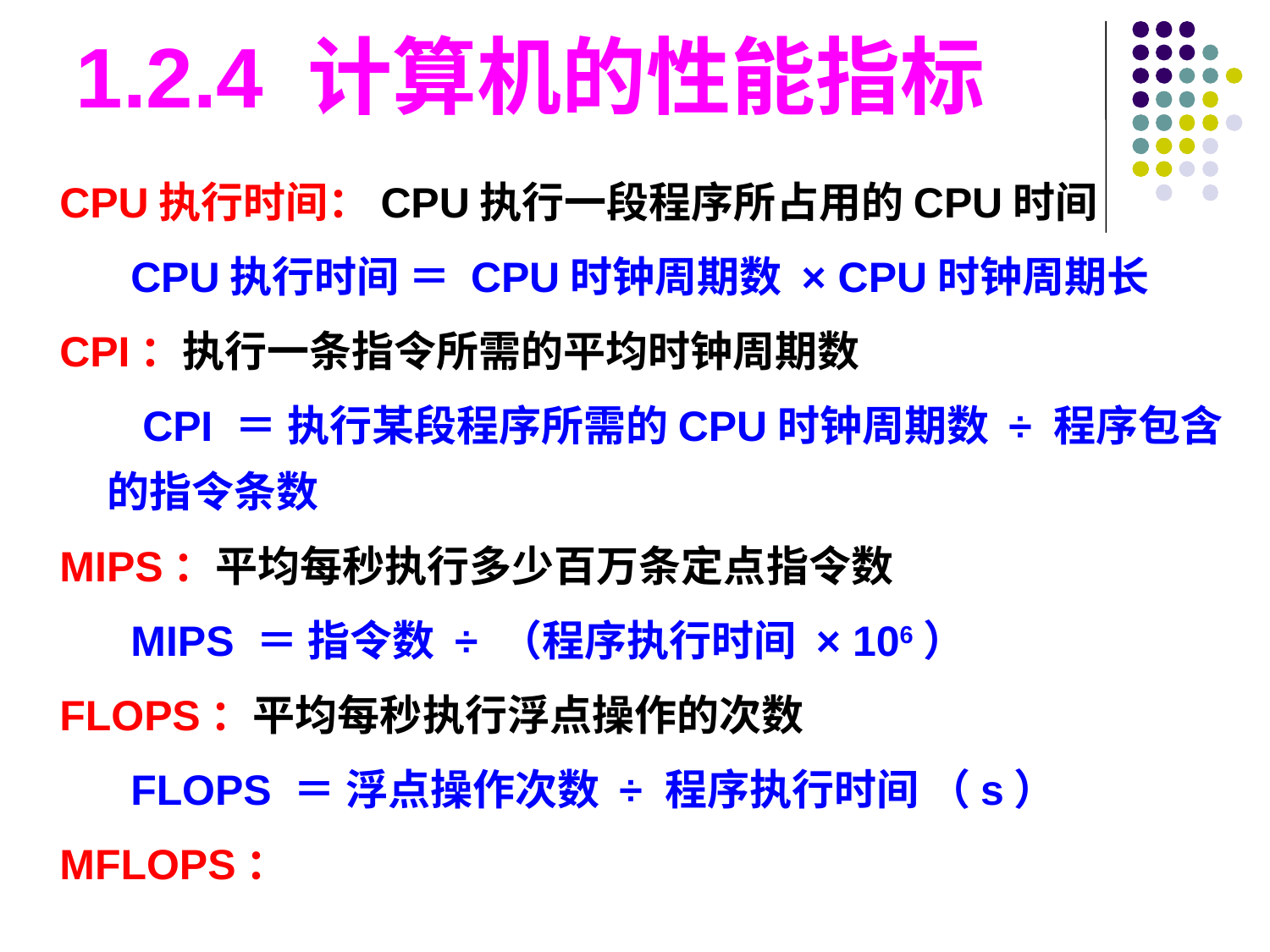

# 1.2.4 计算机的性能指标
CPU执行时间：CPU执行一段程序所占用的CPU时间
      CPU执行时间 ＝ CPU时钟周期数 × CPU时钟周期长
CPI：执行一条指令所需的平均时钟周期数
       CPI ＝ 执行某段程序所需的CPU时钟周期数 ÷ 程序包含的指令条数
MIPS：平均每秒执行多少百万条定点指令数
      MIPS ＝ 指令数 ÷ （程序执行时间 × 106）
FLOPS：平均每秒执行浮点操作的次数
      FLOPS ＝ 浮点操作次数 ÷ 程序执行时间 （s）
MFLOPS：